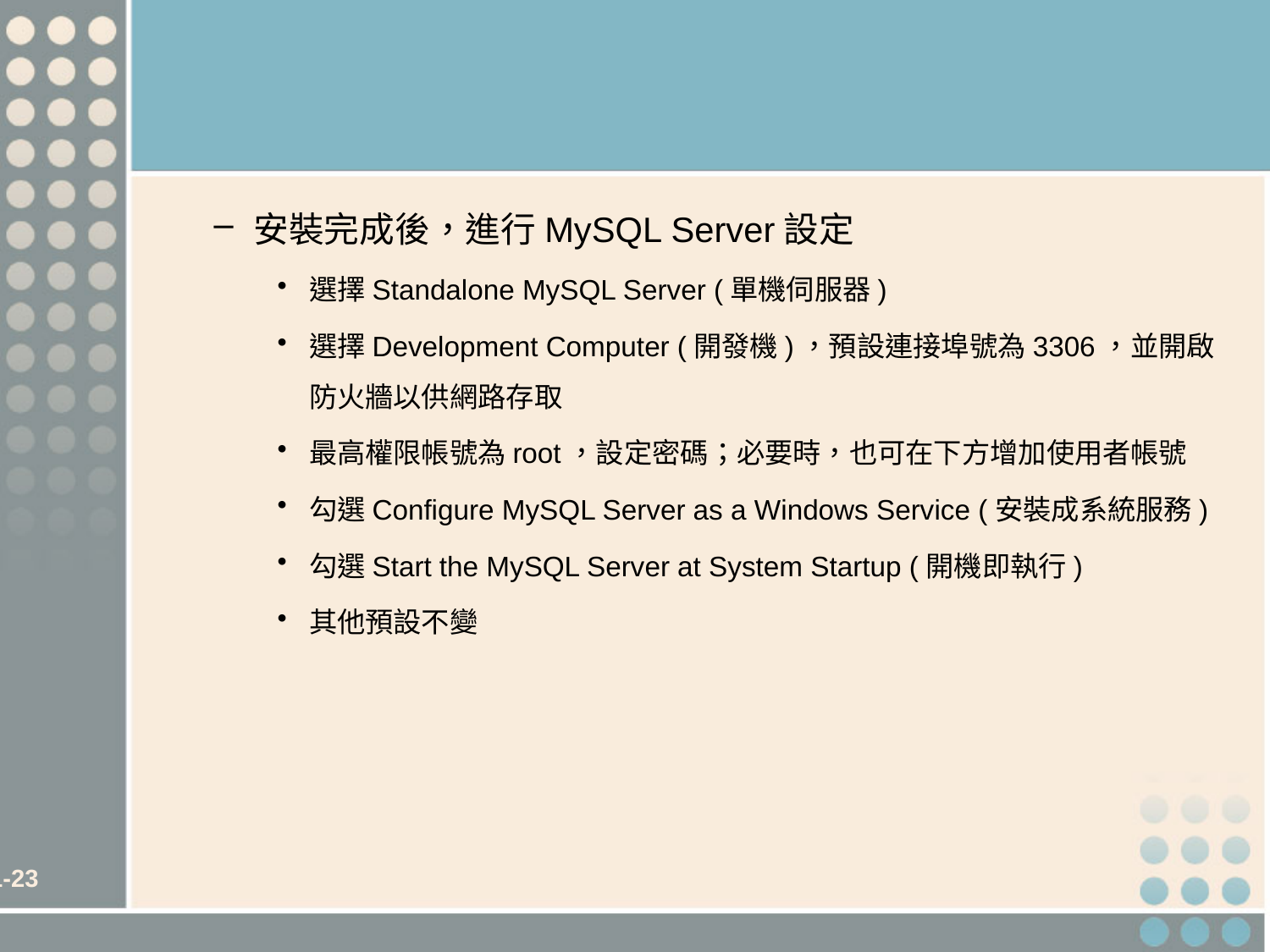

#
安裝完成後，進行MySQL Server設定
選擇Standalone MySQL Server (單機伺服器)
選擇Development Computer (開發機)，預設連接埠號為3306，並開啟防火牆以供網路存取
最高權限帳號為root，設定密碼；必要時，也可在下方增加使用者帳號
勾選Configure MySQL Server as a Windows Service (安裝成系統服務)
勾選Start the MySQL Server at System Startup (開機即執行)
其他預設不變